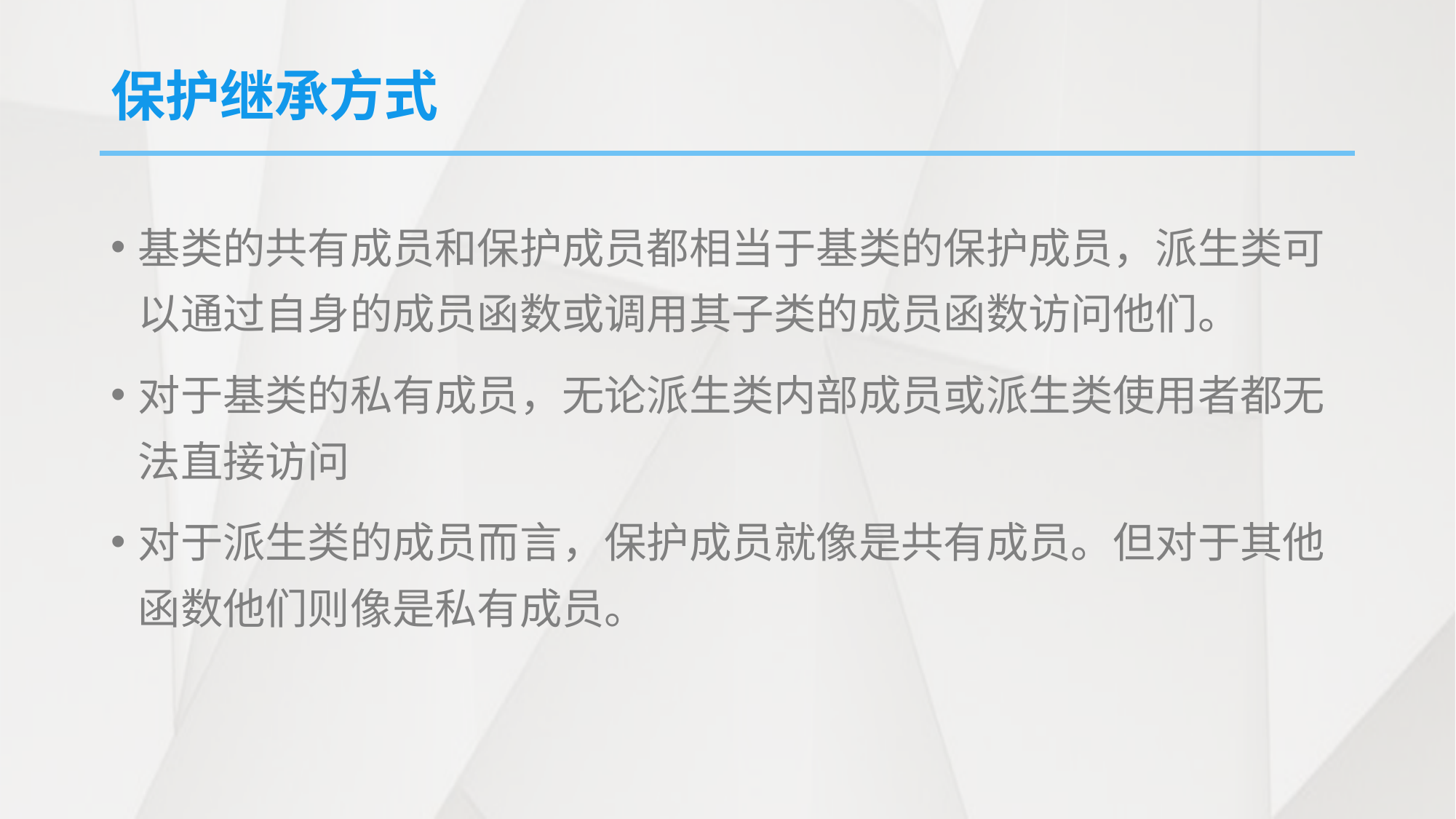

# 保护继承方式
基类的共有成员和保护成员都相当于基类的保护成员，派生类可以通过自身的成员函数或调用其子类的成员函数访问他们。
对于基类的私有成员，无论派生类内部成员或派生类使用者都无法直接访问
对于派生类的成员而言，保护成员就像是共有成员。但对于其他函数他们则像是私有成员。